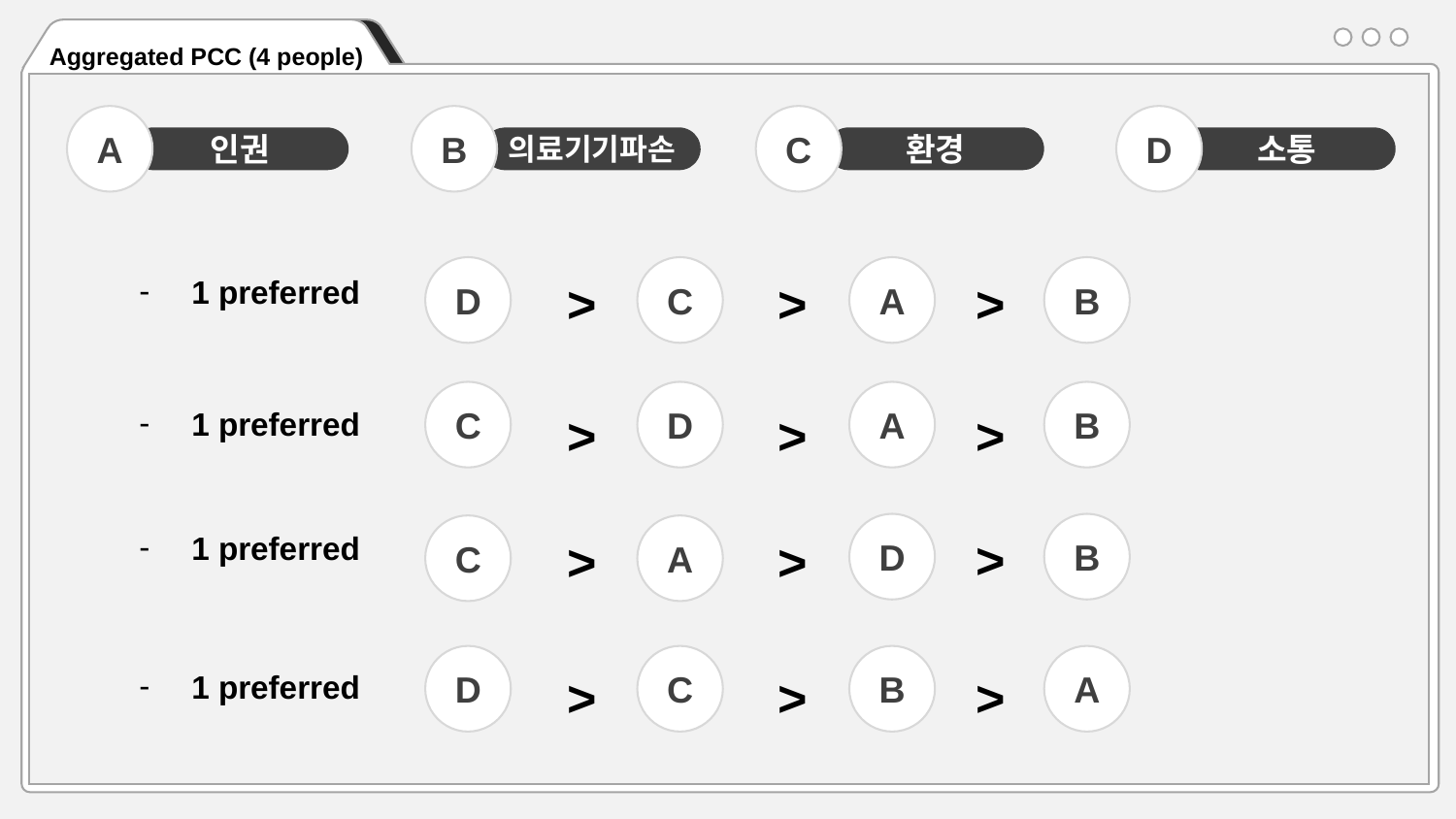

Aggregated PCC (4 people)

A
B
C
D
환경
인권
소통
의료기기파손
1 preferred
>
>
>
D
C
A
B
C
D
A
B
1 preferred
>
>
>
D
B
1 preferred
>
>
>
C
A
D
C
A
B
1 preferred
>
>
>